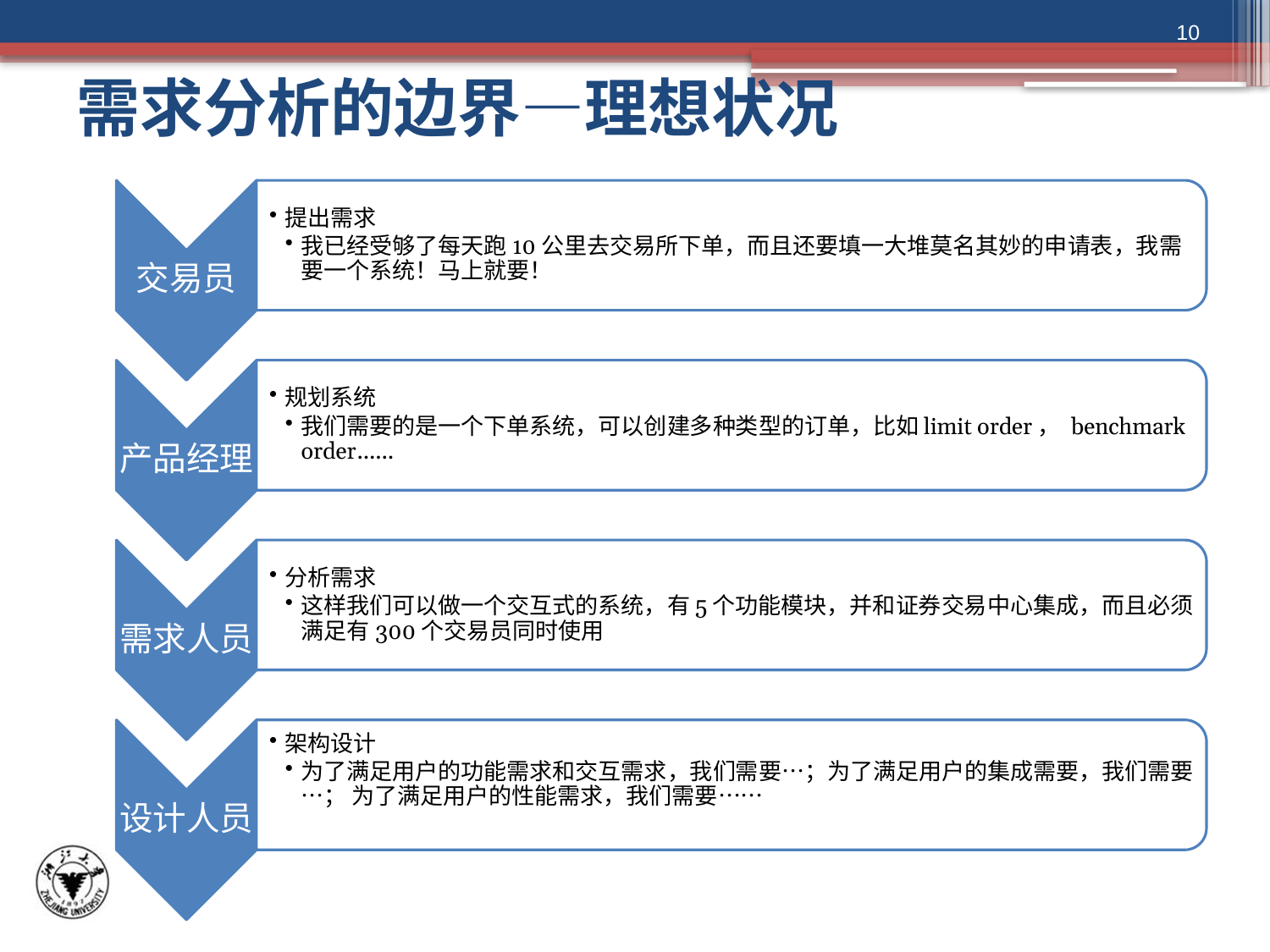

10
# 需求分析的边界—理想状况
交易员
提出需求
我已经受够了每天跑10公里去交易所下单，而且还要填一大堆莫名其妙的申请表，我需要一个系统！马上就要！
产品经理
规划系统
我们需要的是一个下单系统，可以创建多种类型的订单，比如limit order， benchmark order……
需求人员
分析需求
这样我们可以做一个交互式的系统，有5个功能模块，并和证券交易中心集成，而且必须满足有300个交易员同时使用
设计人员
架构设计
为了满足用户的功能需求和交互需求，我们需要…；为了满足用户的集成需要，我们需要…； 为了满足用户的性能需求，我们需要……